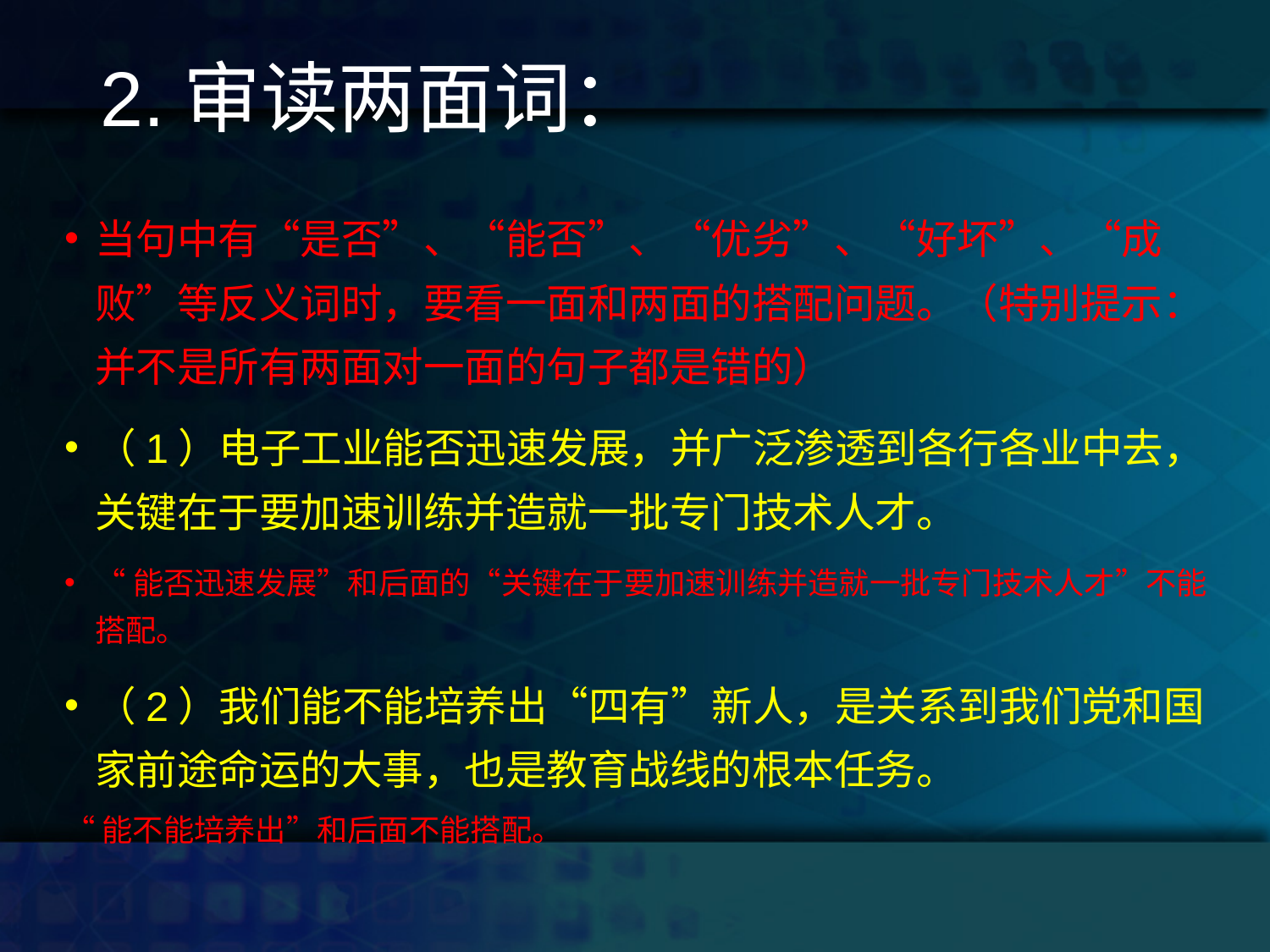

# 2.审读两面词：
当句中有“是否”、“能否”、“优劣”、“好坏”、“成败”等反义词时，要看一面和两面的搭配问题。（特别提示：并不是所有两面对一面的句子都是错的）
（1）电子工业能否迅速发展，并广泛渗透到各行各业中去，关键在于要加速训练并造就一批专门技术人才。
“能否迅速发展”和后面的“关键在于要加速训练并造就一批专门技术人才”不能搭配。
（2）我们能不能培养出“四有”新人，是关系到我们党和国家前途命运的大事，也是教育战线的根本任务。
“能不能培养出”和后面不能搭配。